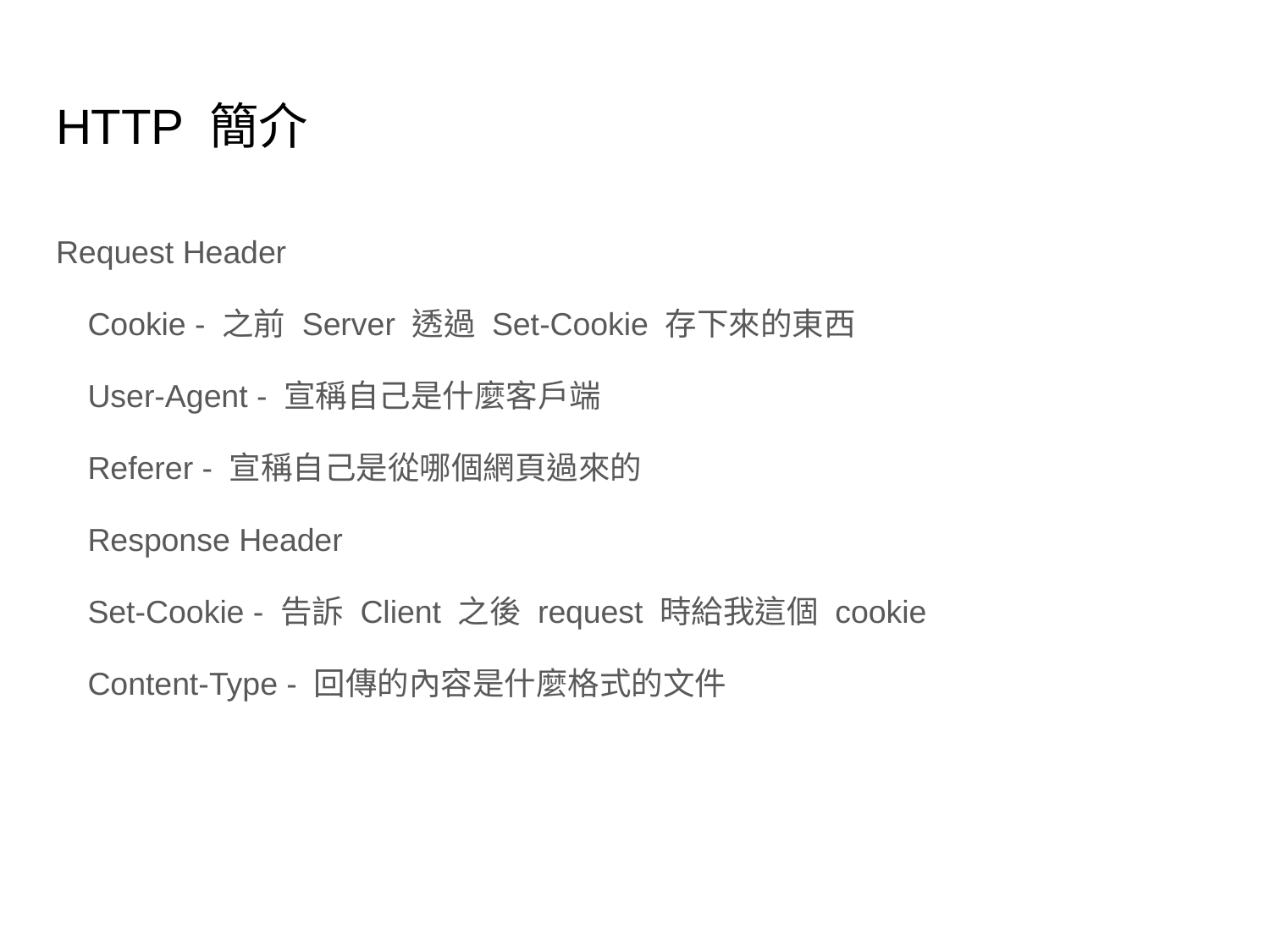

# HTTP 簡介
Request Header
Cookie - 之前 Server 透過 Set-Cookie 存下來的東西
User-Agent - 宣稱自己是什麼客戶端
Referer - 宣稱自己是從哪個網頁過來的
Response Header
Set-Cookie - 告訴 Client 之後 request 時給我這個 cookie
Content-Type - 回傳的內容是什麼格式的文件